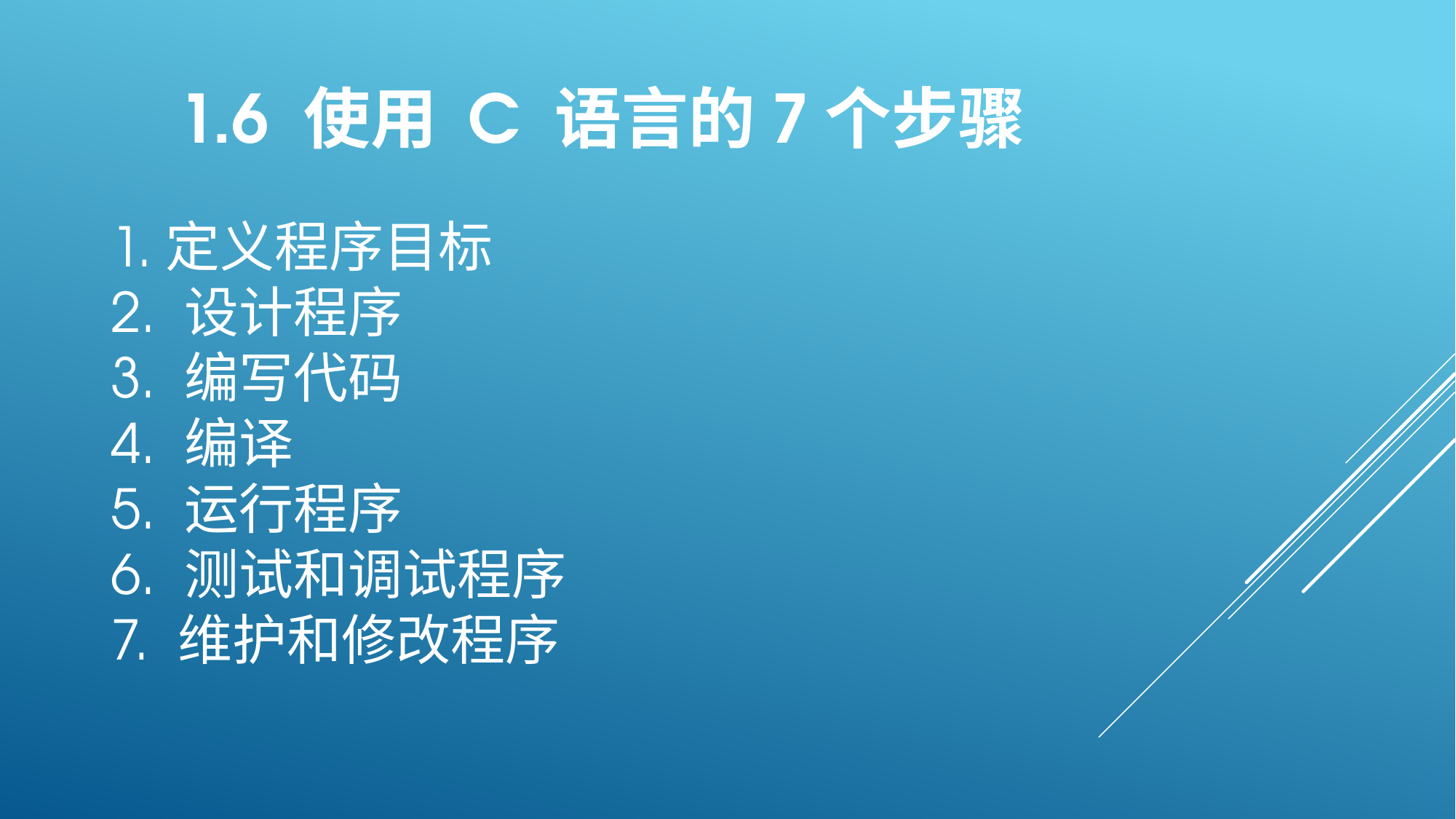

# 1.6 使用 C 语言的7个步骤
1.定义程序目标
2. 设计程序
3. 编写代码
4. 编译
5. 运行程序
6. 测试和调试程序
7. 维护和修改程序